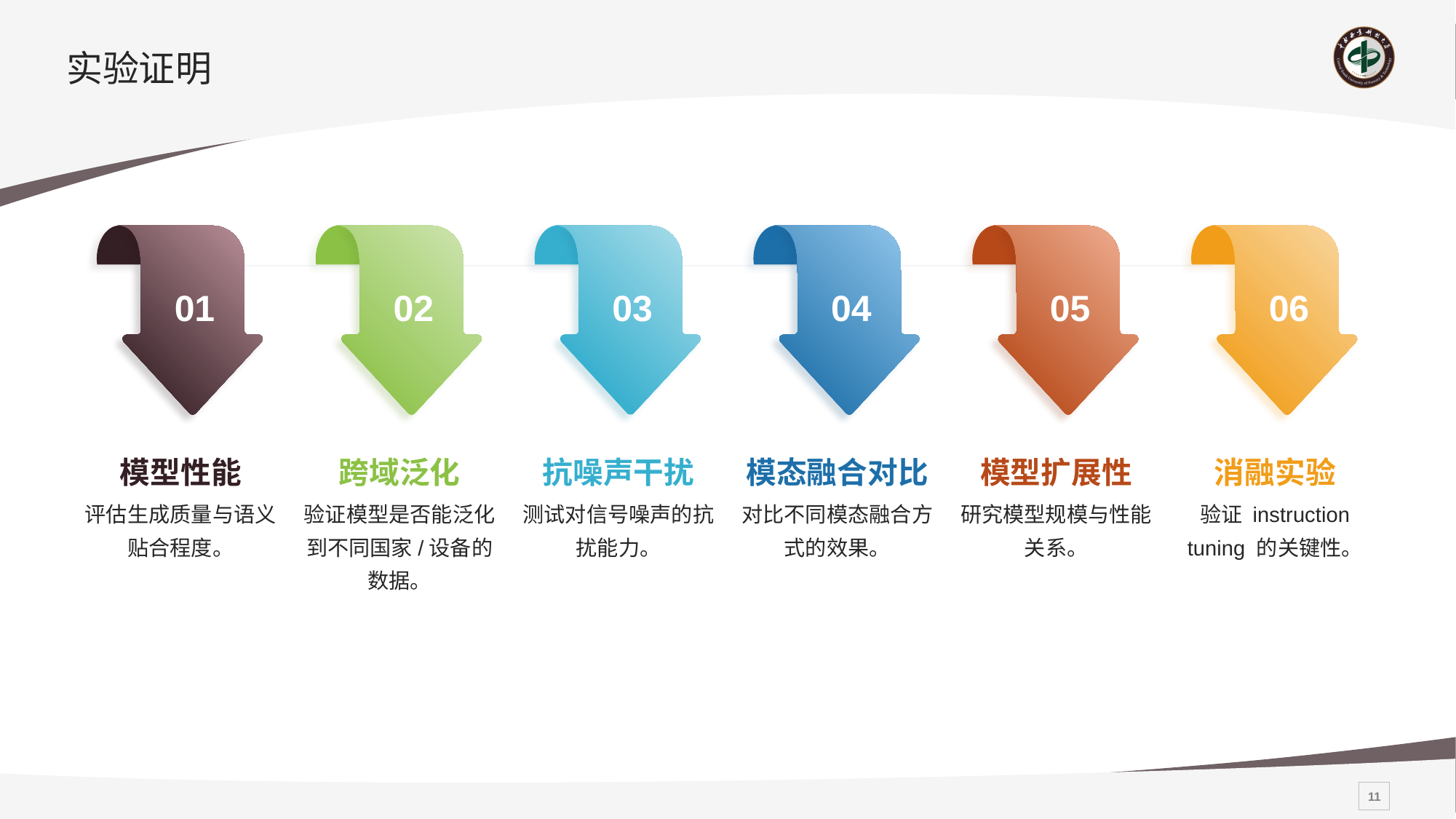

# 实验证明
01
02
03
04
05
06

模型性能
跨域泛化
抗噪声干扰
模态融合对比
模型扩展性
消融实验
评估生成质量与语义贴合程度。
验证模型是否能泛化到不同国家/设备的数据。
测试对信号噪声的抗扰能力。
对比不同模态融合方式的效果。
研究模型规模与性能关系。
验证 instruction tuning 的关键性。